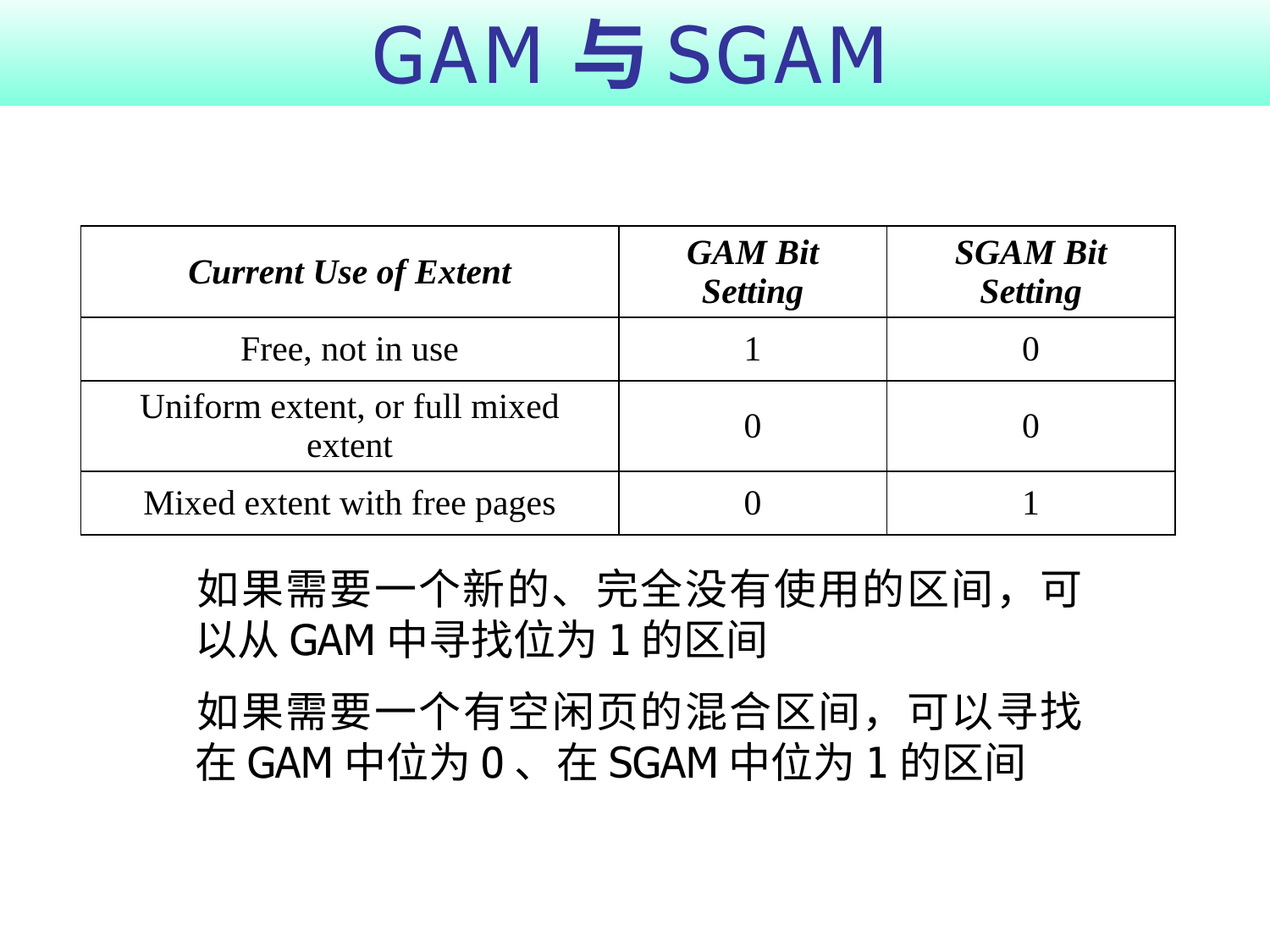

# GAM与SGAM
| Current Use of Extent | GAM Bit Setting | SGAM Bit Setting |
| --- | --- | --- |
| Free, not in use | 1 | 0 |
| Uniform extent, or full mixed extent | 0 | 0 |
| Mixed extent with free pages | 0 | 1 |
	如果需要一个新的、完全没有使用的区间，可以从GAM中寻找位为1的区间
	如果需要一个有空闲页的混合区间，可以寻找在GAM中位为0、在SGAM中位为1的区间